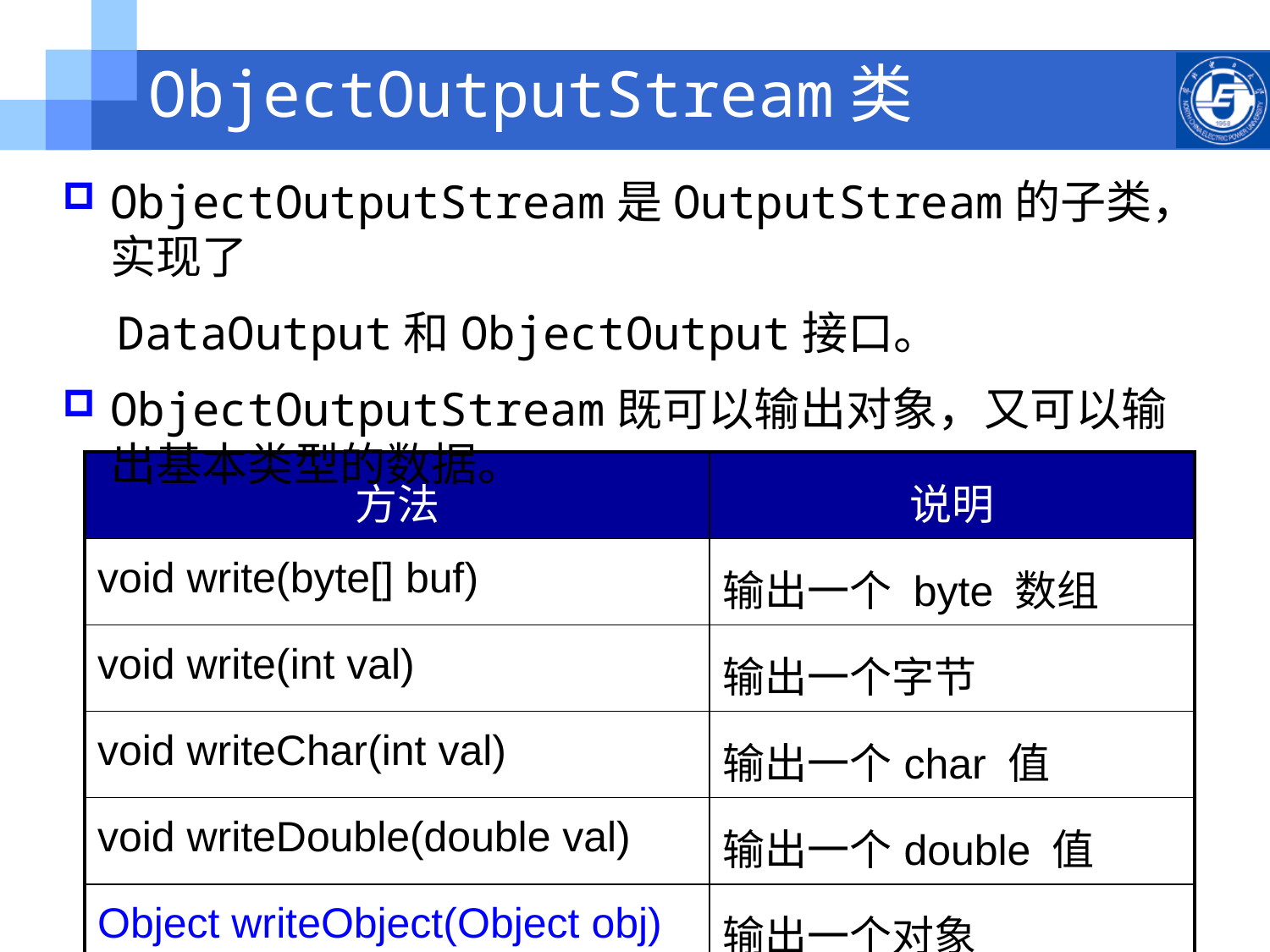

# ObjectOutputStream类
ObjectOutputStream是OutputStream的子类，实现了
  DataOutput和ObjectOutput接口。
ObjectOutputStream既可以输出对象，又可以输出基本类型的数据。
| 方法 | 说明 |
| --- | --- |
| void write(byte[] buf) | 输出一个 byte 数组 |
| void write(int val) | 输出一个字节 |
| void writeChar(int val) | 输出一个char 值 |
| void writeDouble(double val) | 输出一个double 值 |
| Object writeObject(Object obj) | 输出一个对象 |